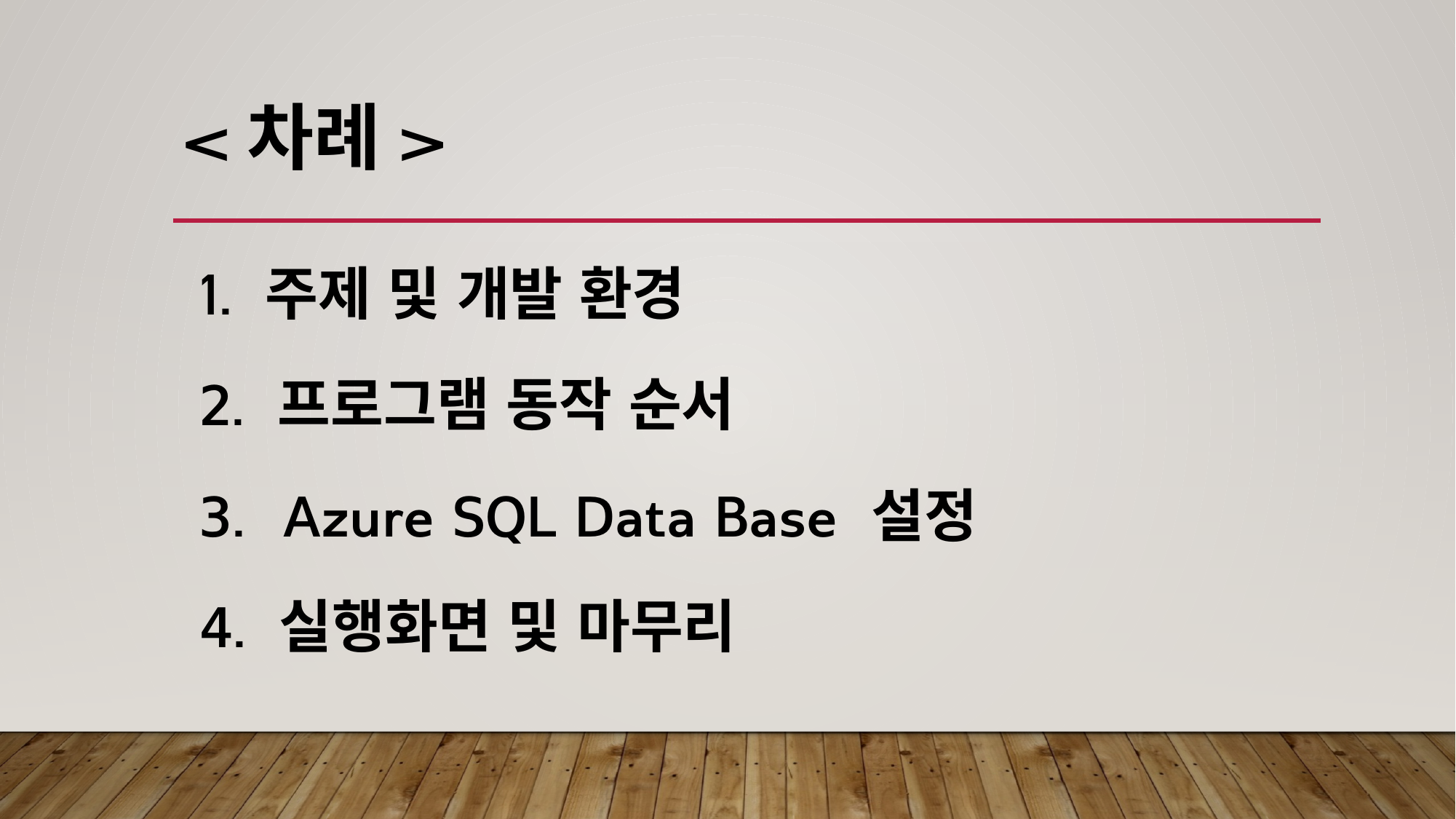

# <차례>
1. 주제 및 개발 환경
2. 프로그램 동작 순서
3.  Azure SQL Data Base 설정
4. 실행화면 및 마무리